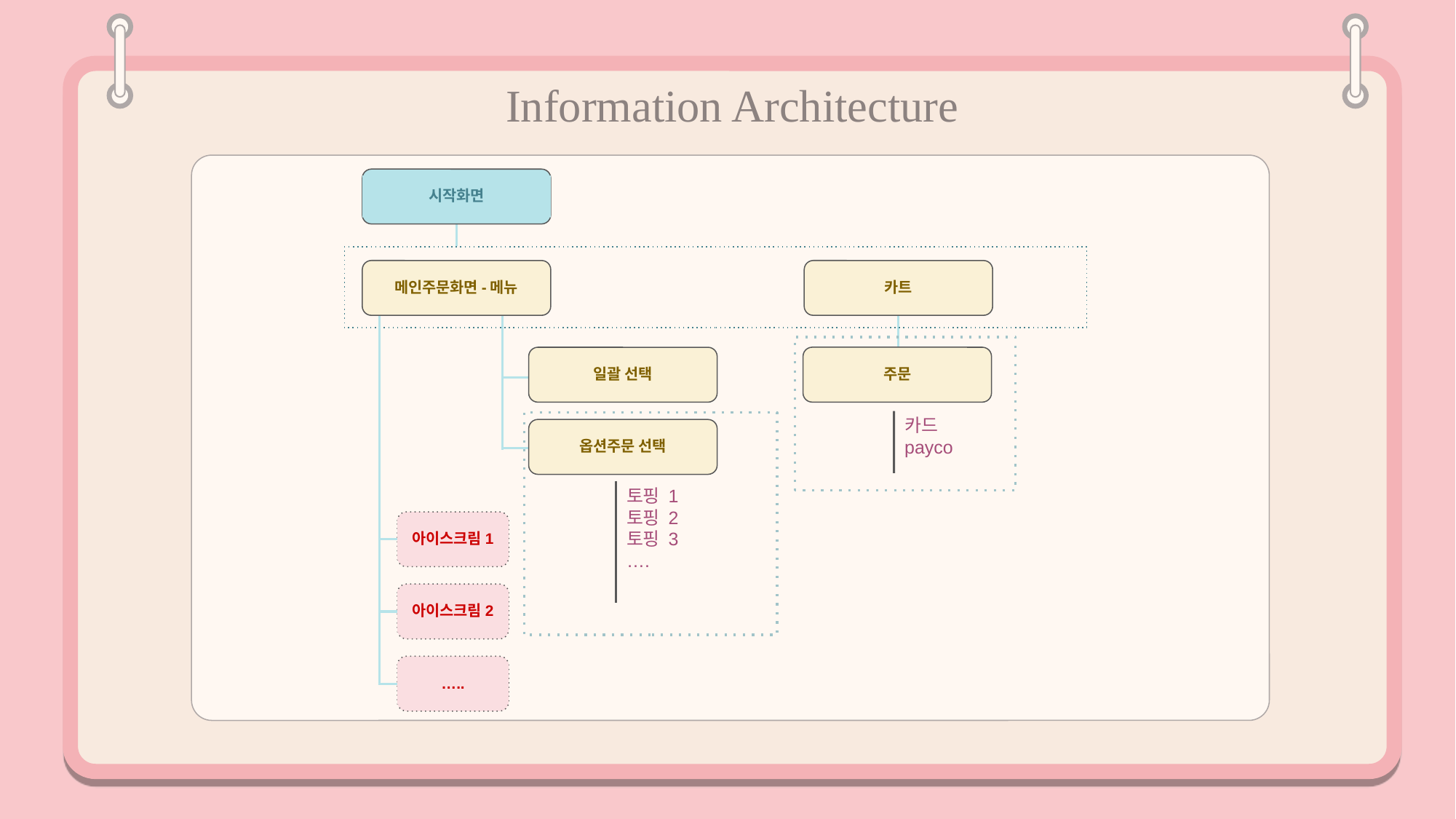

Information Architecture

시작화면

메인주문화면-메뉴
카트

주문
일괄 선택

카드
payco

옵션주문 선택
토핑 1
토핑 2
토핑 3
….

아이스크림1

아이스크림2

…..